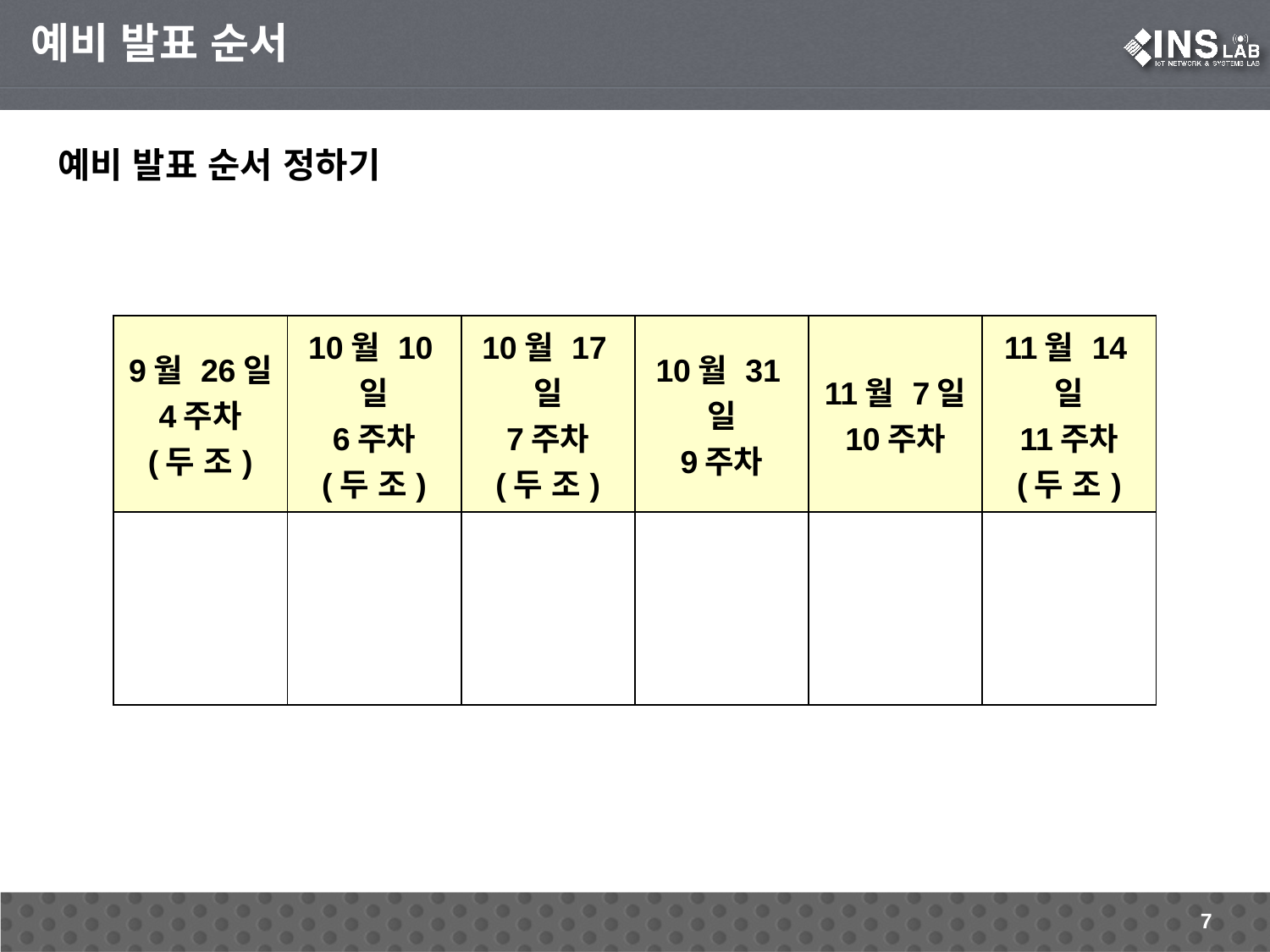

예비 발표 순서
예비 발표 순서 정하기
| 9월 26일 4주차 (두 조) | 10월 10일 6주차 (두 조) | 10월 17일 7주차 (두 조) | 10월 31일 9주차 | 11월 7일 10주차 | 11월 14일 11주차 (두 조) |
| --- | --- | --- | --- | --- | --- |
|  |  |  |  |  |  |
7